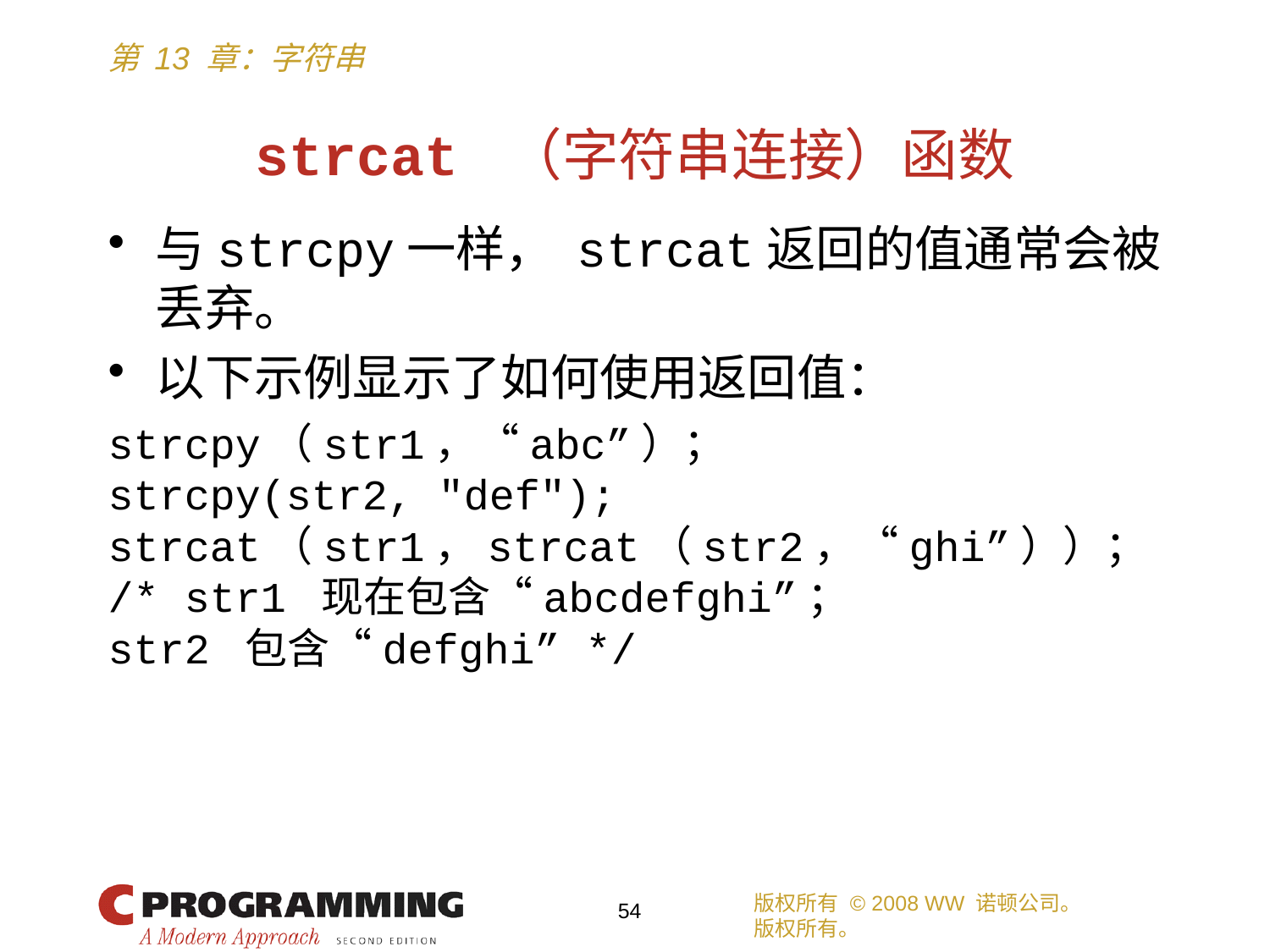

# strcat （字符串连接）函数
与strcpy一样， strcat返回的值通常会被丢弃。
以下示例显示了如何使用返回值：
strcpy（str1，“abc”）；
strcpy(str2, "def");
strcat（str1，strcat（str2，“ghi”））；
/* str1 现在包含“abcdefghi”；
str2 包含“defghi” */
版权所有 © 2008 WW 诺顿公司。
版权所有。
54